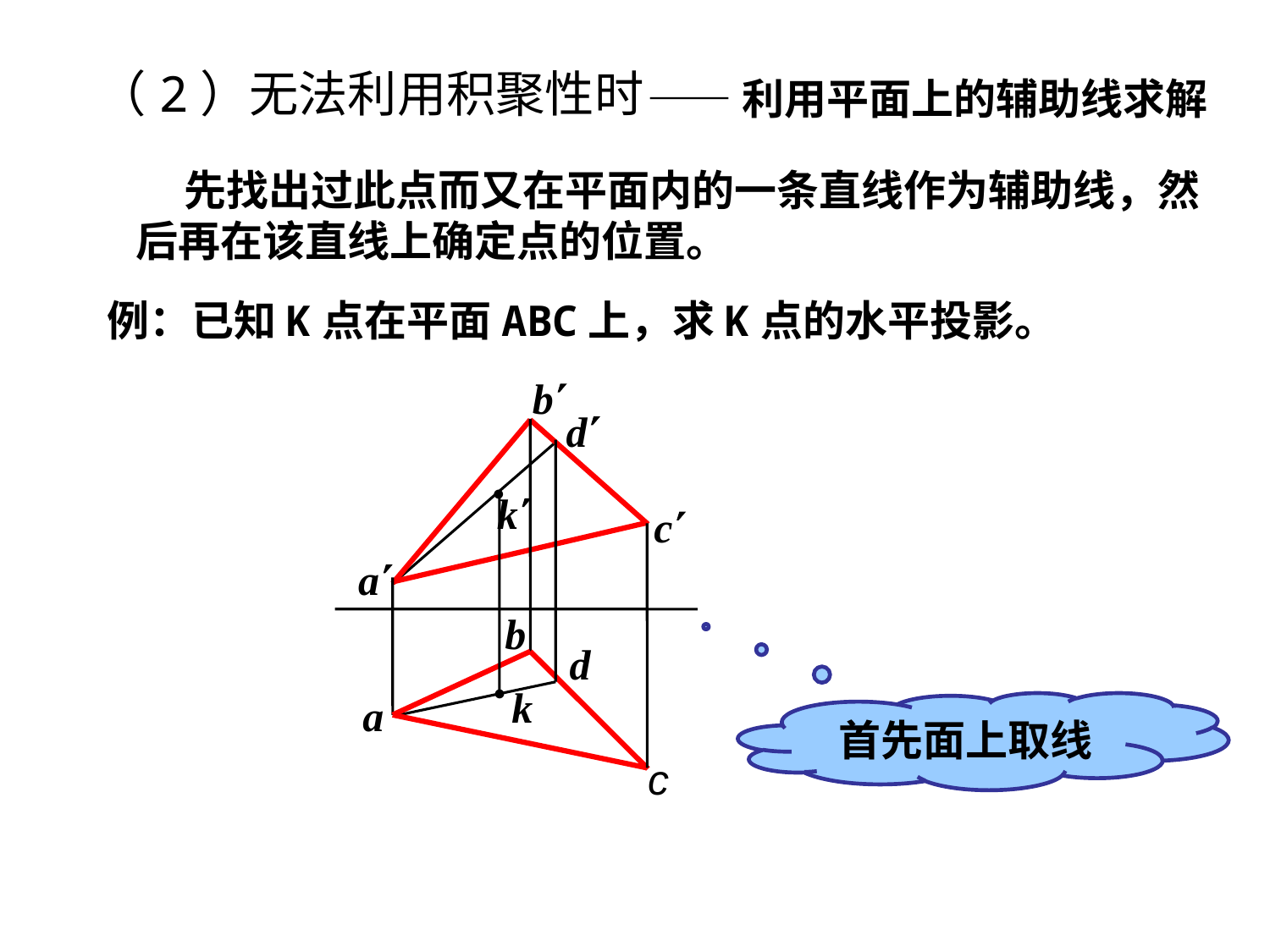

（2）无法利用积聚性时
——利用平面上的辅助线求解
    先找出过此点而又在平面内的一条直线作为辅助线，然后再在该直线上确定点的位置。
例：已知K点在平面ABC上，求K点的水平投影。
b′

●
k′
c′

a′

b

a

c
d′

d
●
k

首先面上取线